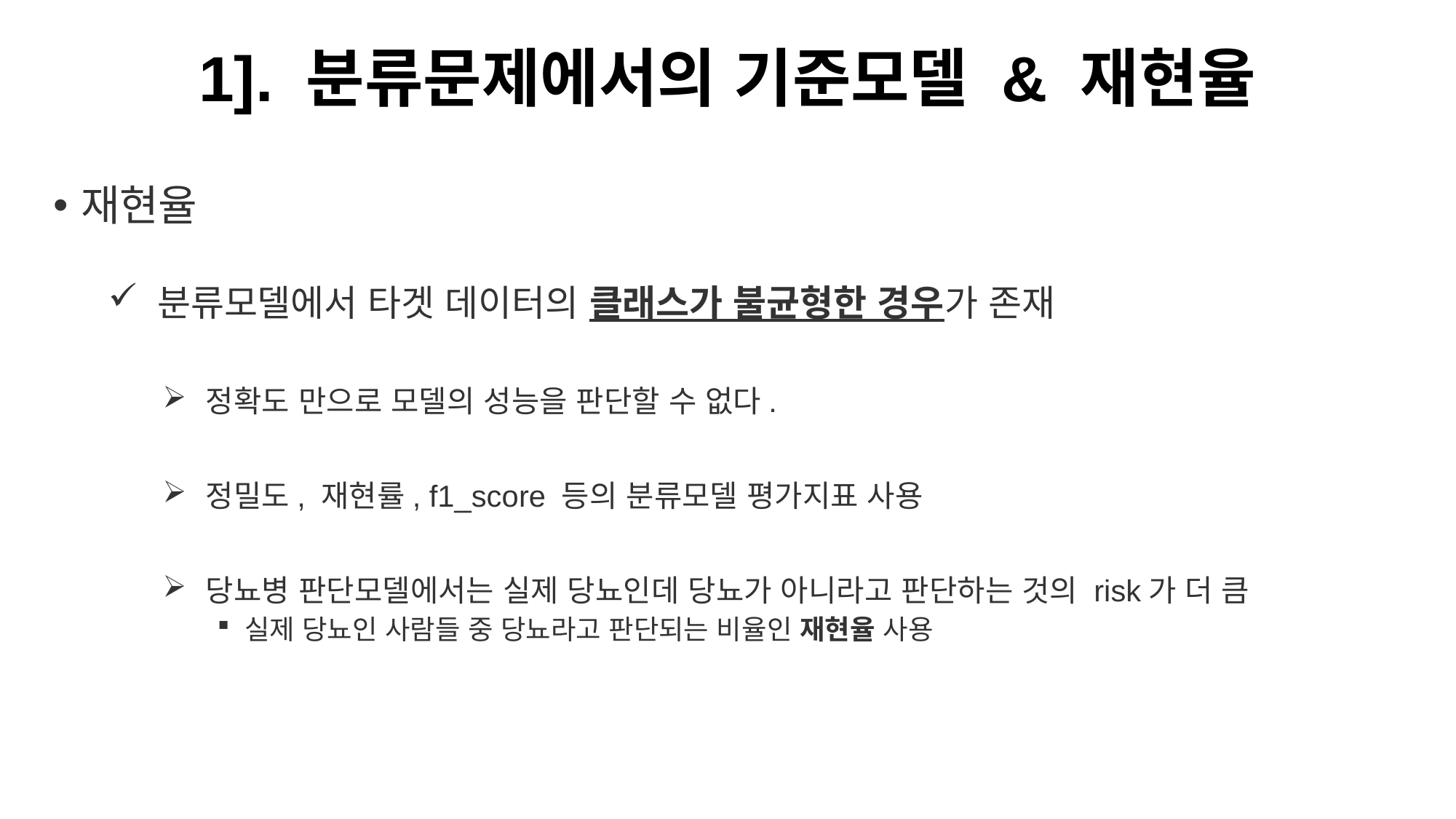

# 1]. 분류문제에서의 기준모델 & 재현율
재현율

 분류모델에서 타겟 데이터의 클래스가 불균형한 경우가 존재

 정확도 만으로 모델의 성능을 판단할 수 없다.

 정밀도, 재현률, f1_score 등의 분류모델 평가지표 사용

 당뇨병 판단모델에서는 실제 당뇨인데 당뇨가 아니라고 판단하는 것의 risk가 더 큼
실제 당뇨인 사람들 중 당뇨라고 판단되는 비율인 재현율 사용